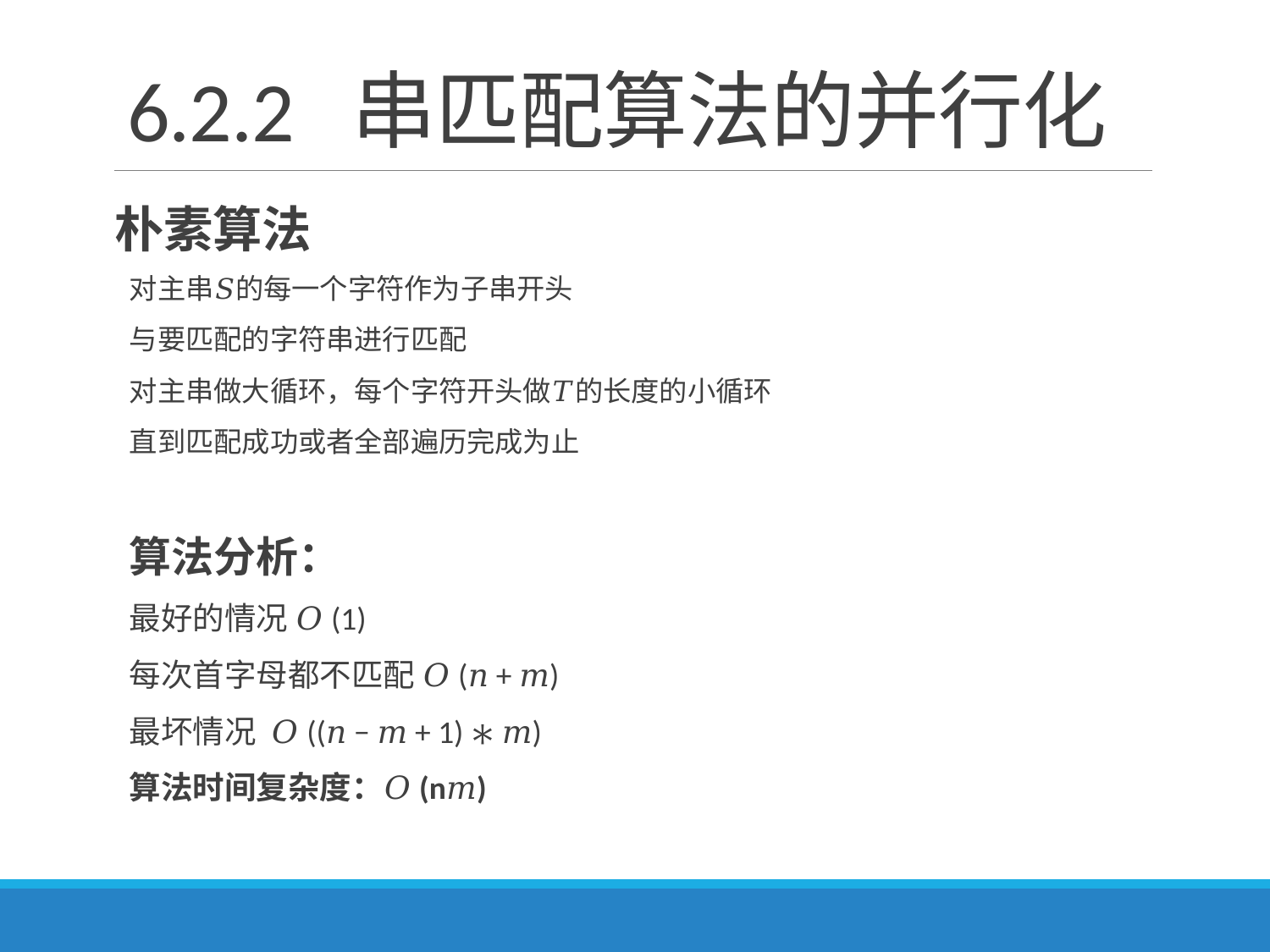

# 6.2.2  串匹配算法的并行化
朴素算法
对主串𝑆的每一个字符作为子串开头
与要匹配的字符串进行匹配
对主串做大循环，每个字符开头做𝑇的长度的小循环
直到匹配成功或者全部遍历完成为止

算法分析：
最好的情况 𝑂(1)
每次首字母都不匹配 𝑂(𝑛 + 𝑚)
最坏情况  𝑂((𝑛 − 𝑚 + 1) ∗ 𝑚)
算法时间复杂度：𝑂(n𝑚)
18